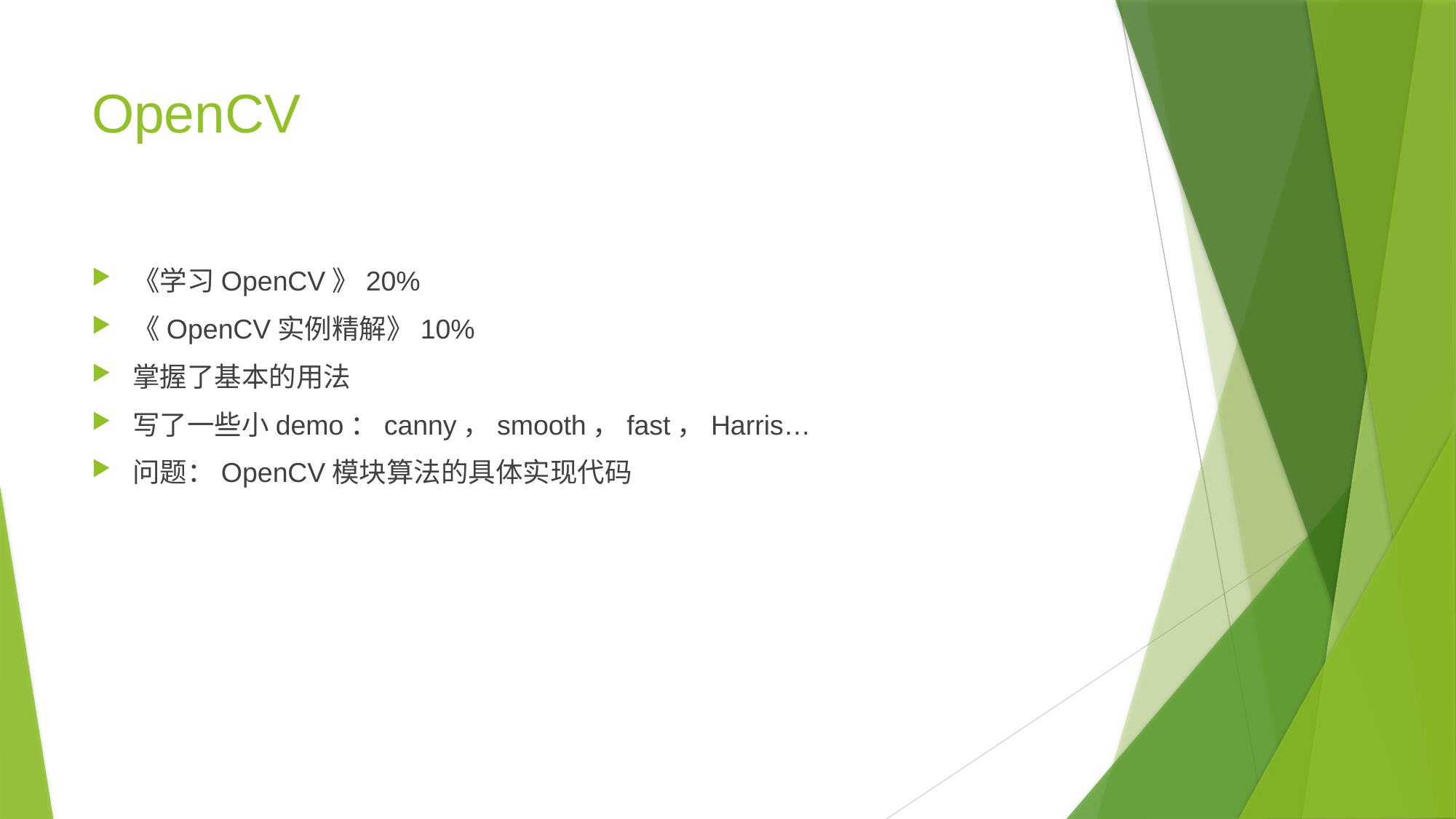

# OpenCV
《学习OpenCV》20%
《OpenCV实例精解》10%
掌握了基本的用法
写了一些小demo：canny，smooth，fast，Harris…
问题：OpenCV模块算法的具体实现代码